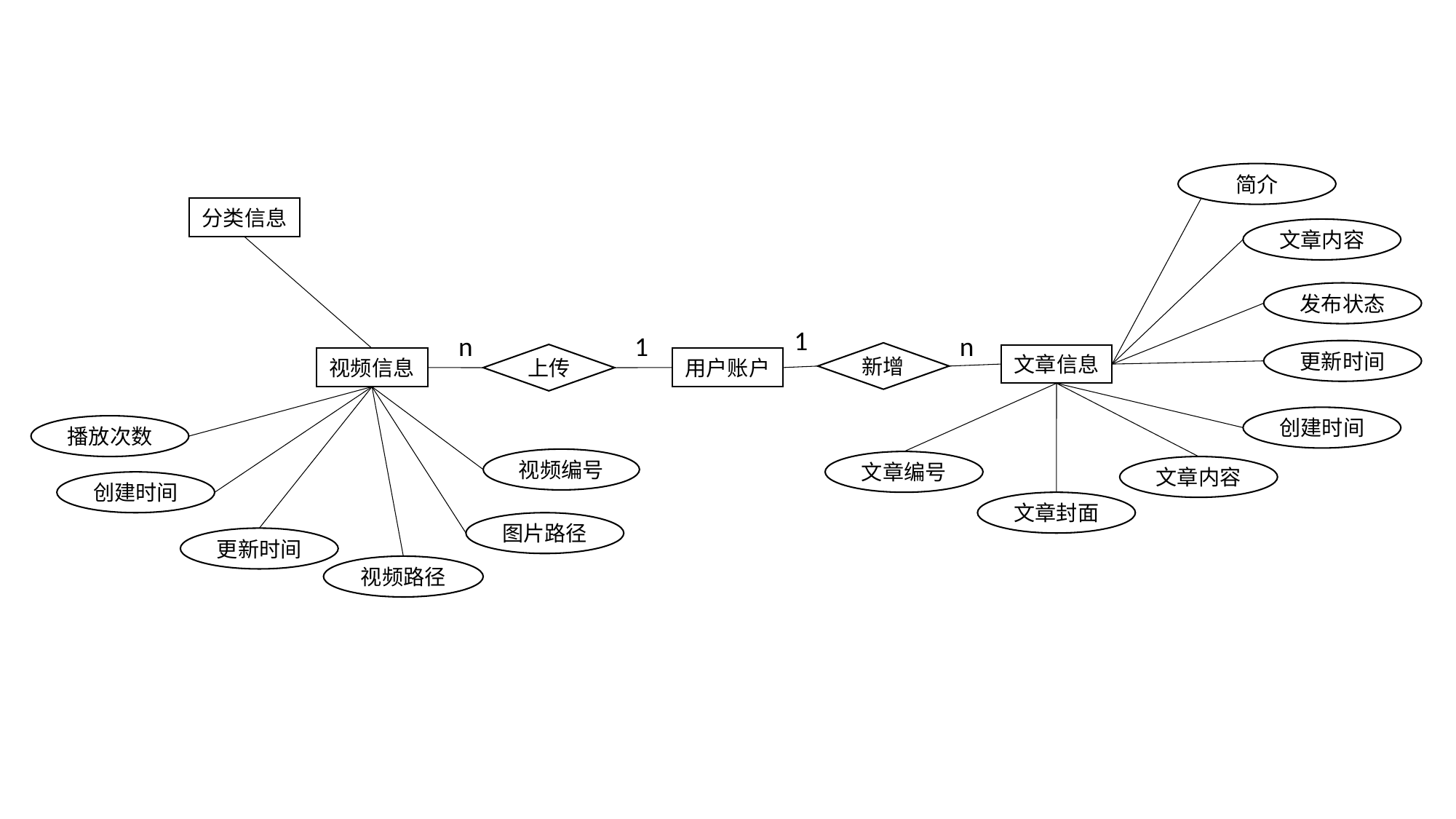

简介
分类信息
文章内容
发布状态
1
n
1
n
更新时间
新增
上传
文章信息
视频信息
用户账户
创建时间
播放次数
视频编号
文章编号
文章内容
创建时间
文章封面
图片路径
更新时间
视频路径